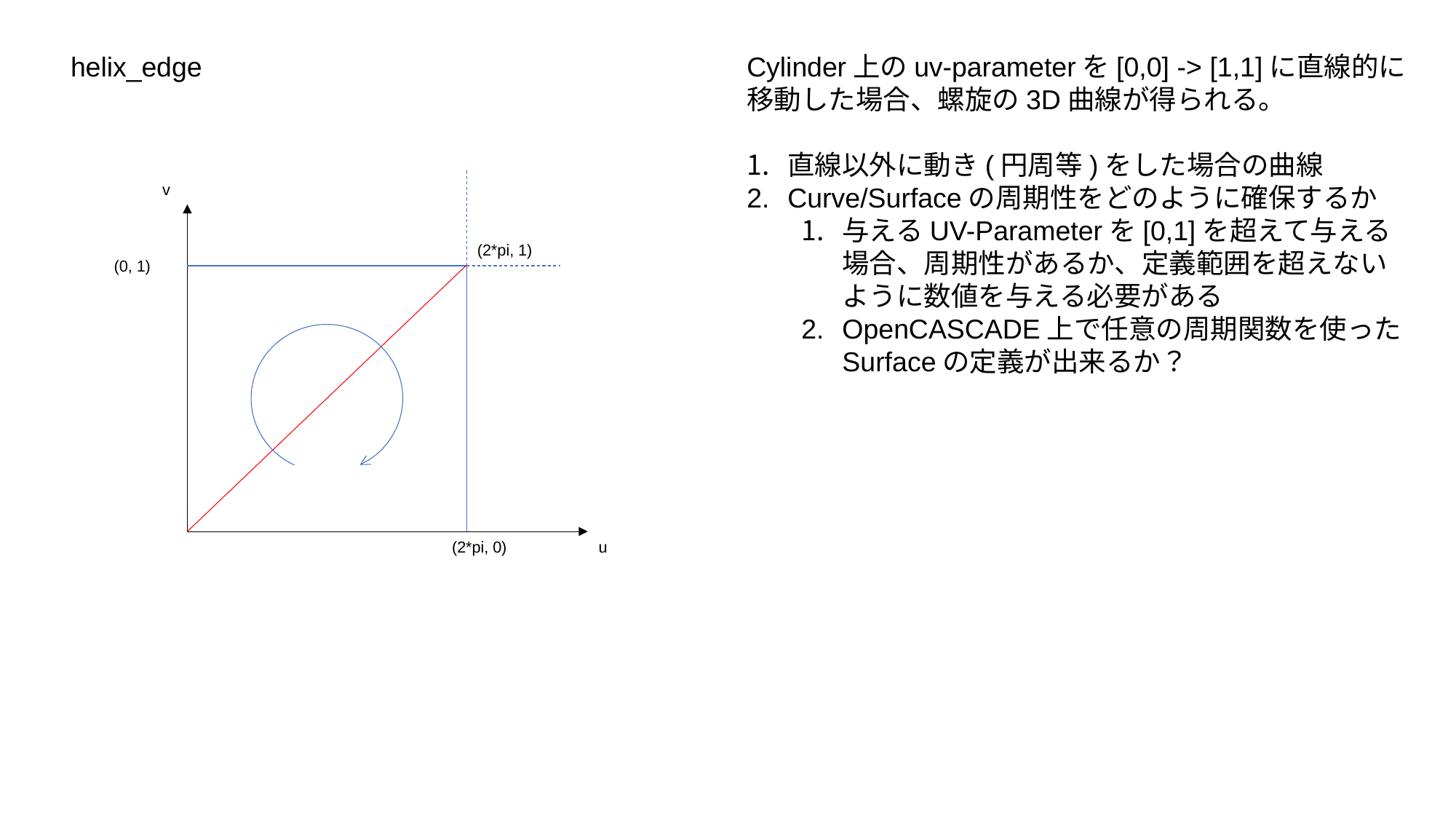

helix_edge
Cylinder上のuv-parameterを[0,0] -> [1,1]に直線的に移動した場合、螺旋の3D曲線が得られる。

直線以外に動き(円周等)をした場合の曲線
Curve/Surfaceの周期性をどのように確保するか
与えるUV-Parameterを[0,1]を超えて与える場合、周期性があるか、定義範囲を超えないように数値を与える必要がある
OpenCASCADE上で任意の周期関数を使ったSurfaceの定義が出来るか？
v
(2*pi, 1)
(0, 1)

u
(2*pi, 0)